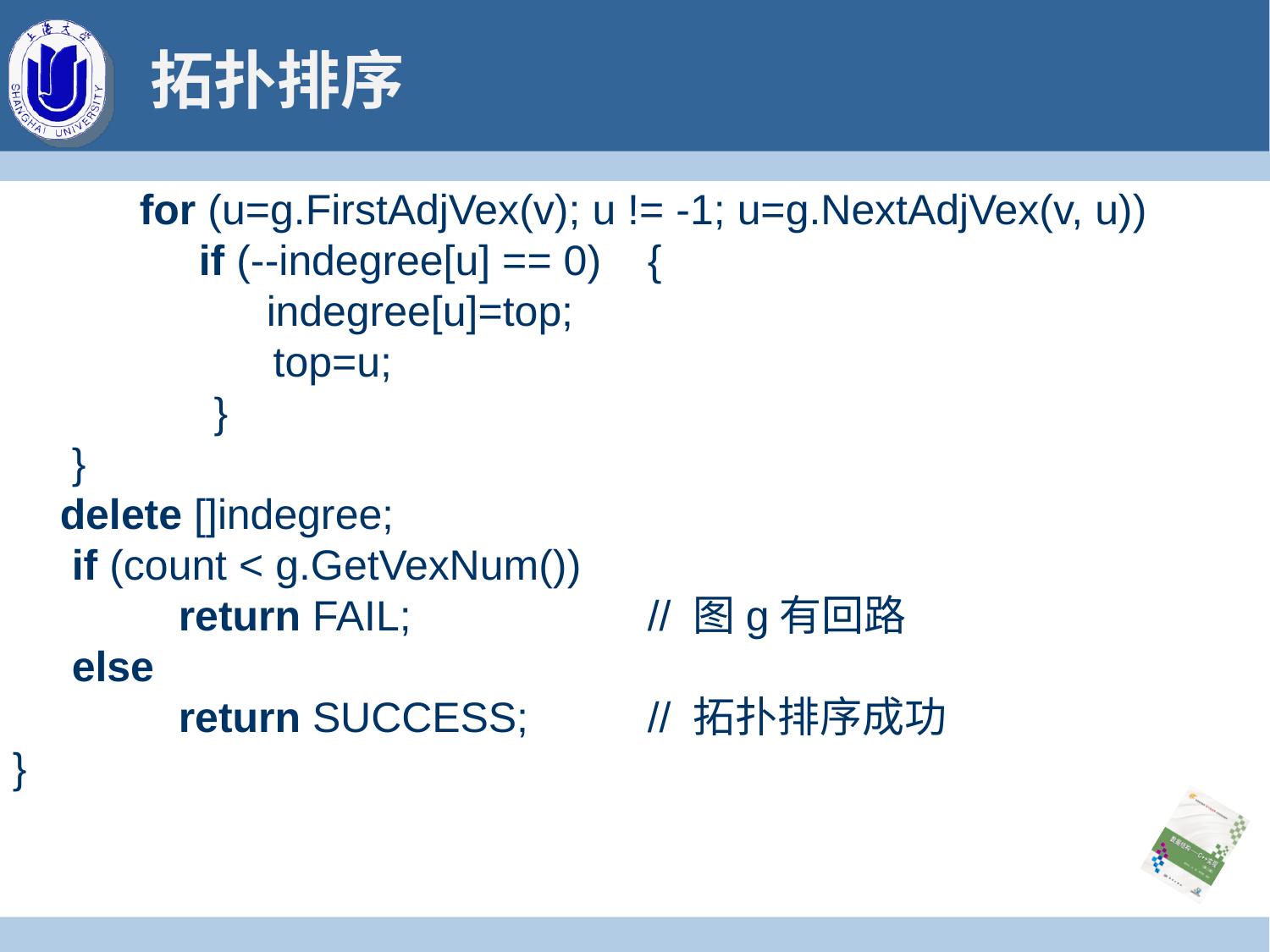

# 拓扑排序
	for (u=g.FirstAdjVex(v); u != -1; u=g.NextAdjVex(v, u))
	     if (--indegree[u] == 0)	{
		indegree[u]=top;
                      top=u;
                 }
     }
    delete []indegree;
     if (count < g.GetVexNum())
              return FAIL;		// 图g有回路
     else
              return SUCCESS;	// 拓扑排序成功
}